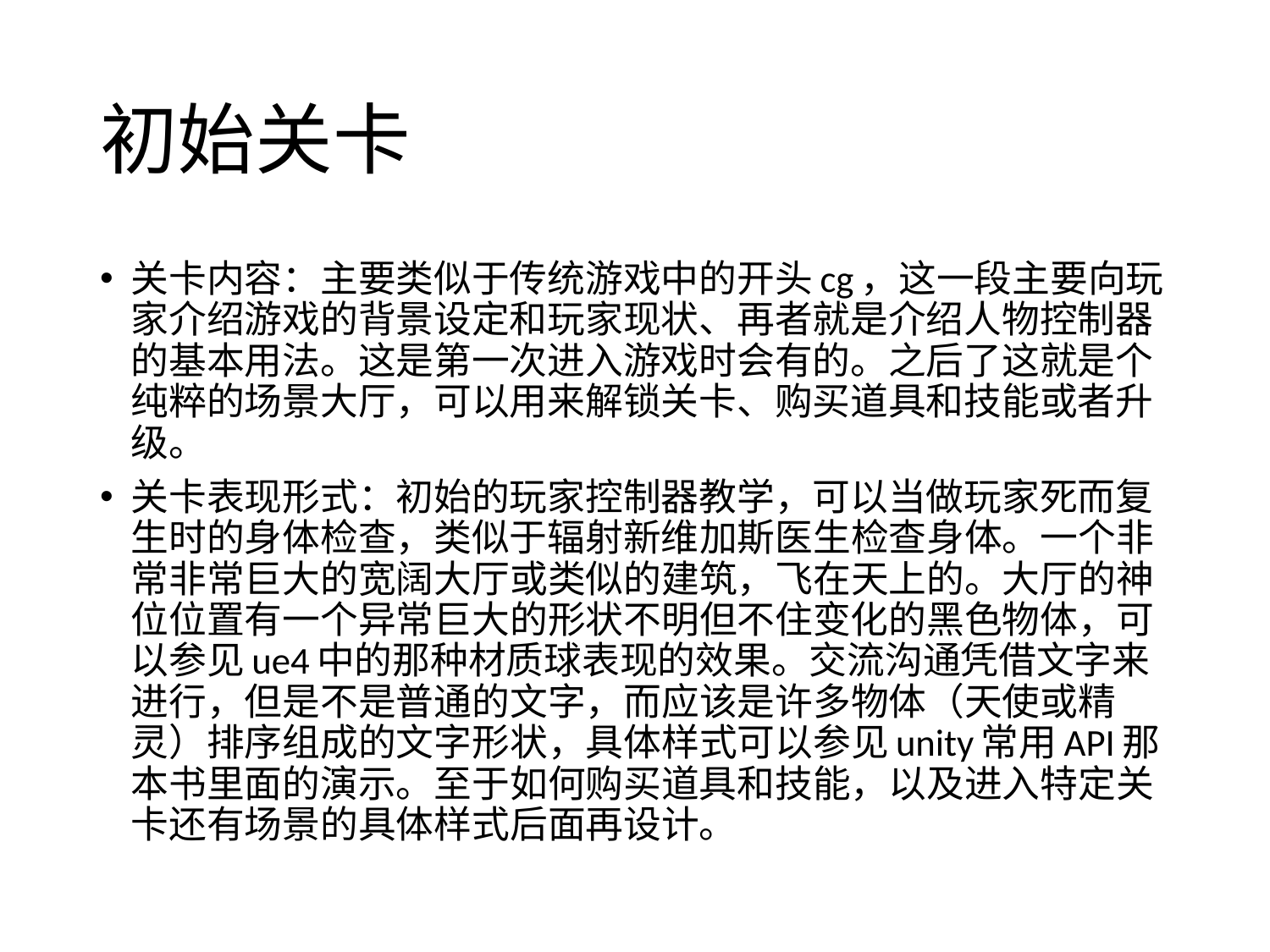

# 初始关卡
关卡内容：主要类似于传统游戏中的开头cg，这一段主要向玩家介绍游戏的背景设定和玩家现状、再者就是介绍人物控制器的基本用法。这是第一次进入游戏时会有的。之后了这就是个纯粹的场景大厅，可以用来解锁关卡、购买道具和技能或者升级。
关卡表现形式：初始的玩家控制器教学，可以当做玩家死而复生时的身体检查，类似于辐射新维加斯医生检查身体。一个非常非常巨大的宽阔大厅或类似的建筑，飞在天上的。大厅的神位位置有一个异常巨大的形状不明但不住变化的黑色物体，可以参见ue4中的那种材质球表现的效果。交流沟通凭借文字来进行，但是不是普通的文字，而应该是许多物体（天使或精灵）排序组成的文字形状，具体样式可以参见unity常用API那本书里面的演示。至于如何购买道具和技能，以及进入特定关卡还有场景的具体样式后面再设计。